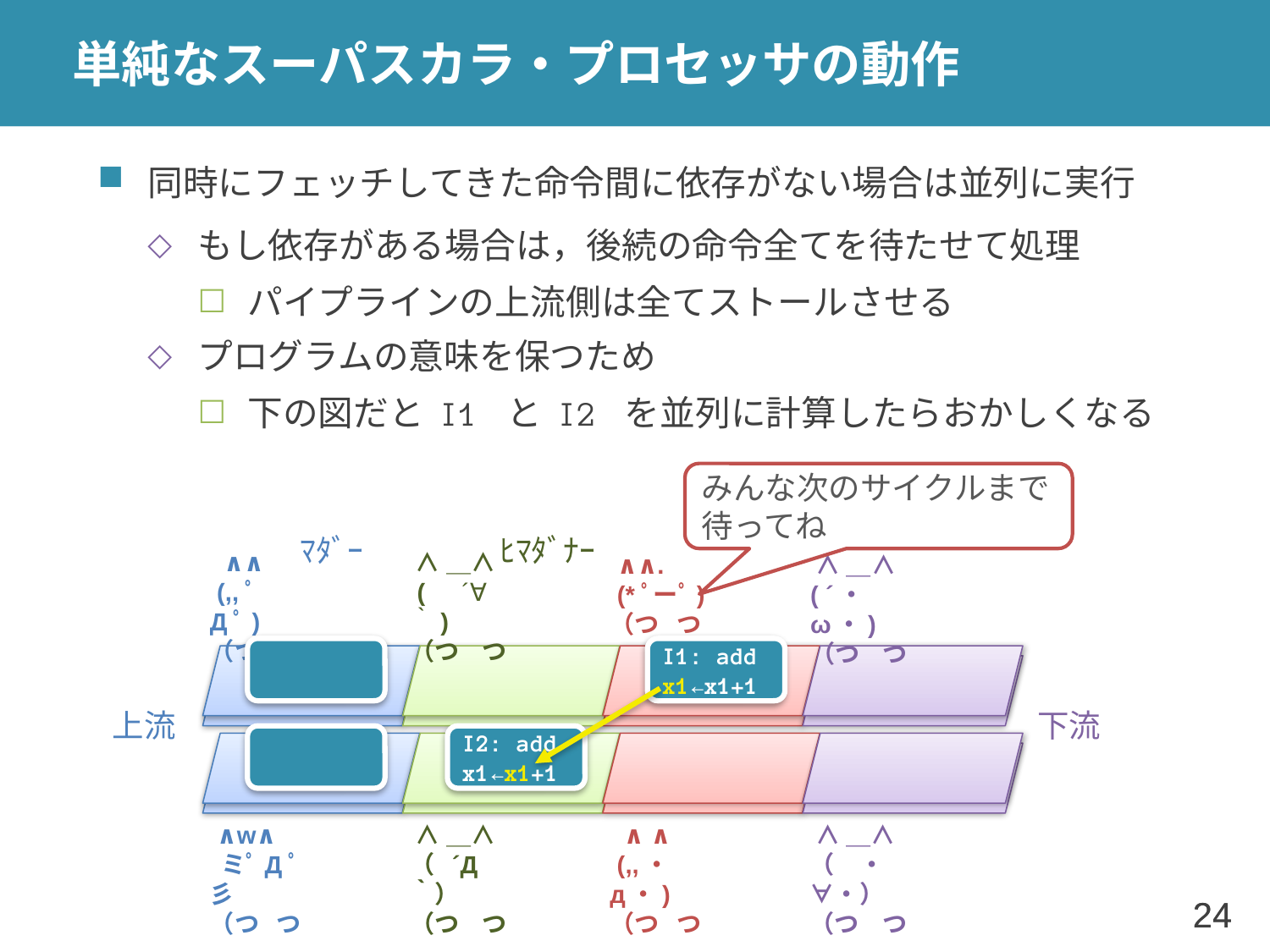

# 単純なスーパスカラ・プロセッサの動作
同時にフェッチしてきた命令間に依存がない場合は並列に実行
もし依存がある場合は，後続の命令全てを待たせて処理
パイプラインの上流側は全てストールさせる
プログラムの意味を保つため
下の図だと I1 と I2 を並列に計算したらおかしくなる
みんな次のサイクルまで
待ってね
ﾏﾀﾞｰ
ﾋﾏﾀﾞﾅｰ
  ∧∧
 (,,ﾟДﾟ)
（つ   つ
 ∧＿∧
 (　´∀｀)
（つ    つ
 ∧∧.
 (*ﾟーﾟ)（つ   つ
 ∧＿∧
( ´・ω・)（つ    つ

I1: add
x1←x1+1

上流
下流

I2: add
x1←x1+1

 ∧w∧
 ミﾟДﾟ彡
（つ   つ
 ∧＿∧
（  ´Д｀）
（つ    つ
  ∧ ∧
 (,,・д・)（つ   つ
 ∧＿∧
（　・∀・）（つ    つ